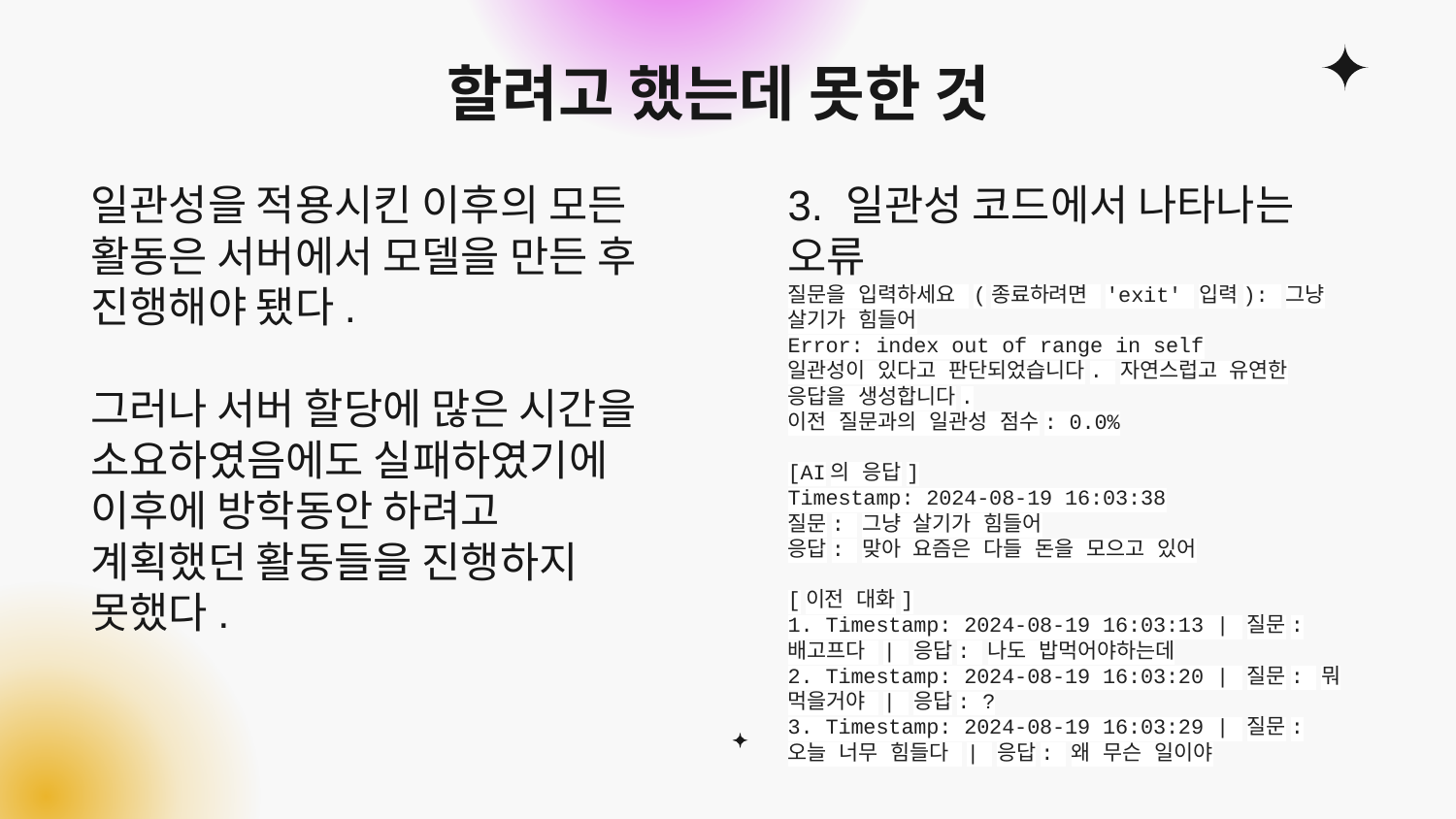

# 할려고 했는데 못한 것
일관성을 적용시킨 이후의 모든 활동은 서버에서 모델을 만든 후 진행해야 됐다.

그러나 서버 할당에 많은 시간을 소요하였음에도 실패하였기에 이후에 방학동안 하려고 계획했던 활동들을 진행하지 못했다.
3. 일관성 코드에서 나타나는 오류
질문을 입력하세요 (종료하려면 'exit' 입력): 그냥 살기가 힘들어
Error: index out of range in self
일관성이 있다고 판단되었습니다. 자연스럽고 유연한 응답을 생성합니다.
이전 질문과의 일관성 점수: 0.0%

[AI의 응답]
Timestamp: 2024-08-19 16:03:38
질문: 그냥 살기가 힘들어
응답: 맞아 요즘은 다들 돈을 모으고 있어

[이전 대화]
1. Timestamp: 2024-08-19 16:03:13 | 질문: 배고프다 | 응답: 나도 밥먹어야하는데
2. Timestamp: 2024-08-19 16:03:20 | 질문: 뭐 먹을거야 | 응답: ?
3. Timestamp: 2024-08-19 16:03:29 | 질문: 오늘 너무 힘들다 | 응답: 왜 무슨 일이야